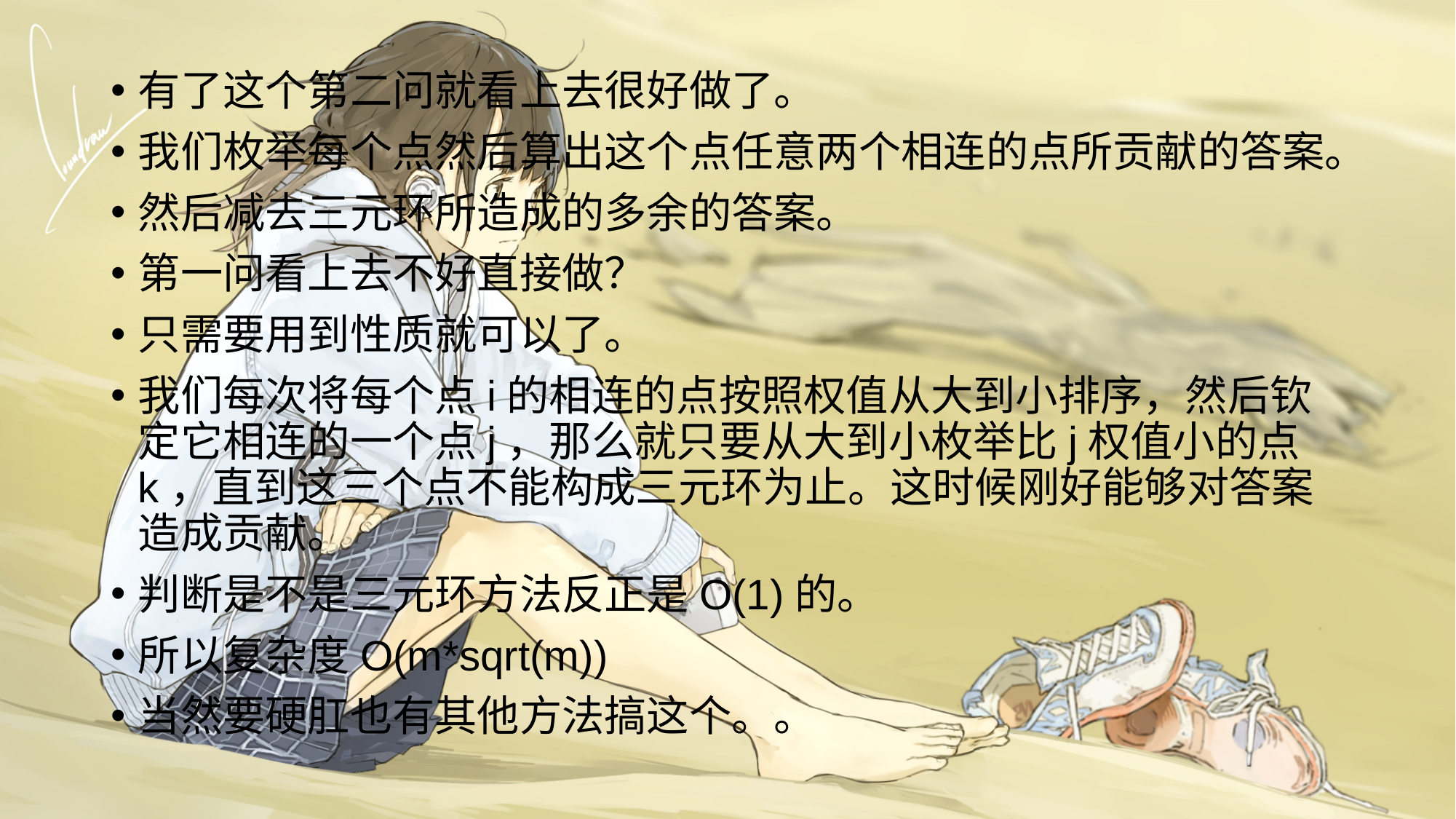

有了这个第二问就看上去很好做了。
我们枚举每个点然后算出这个点任意两个相连的点所贡献的答案。
然后减去三元环所造成的多余的答案。
第一问看上去不好直接做？
只需要用到性质就可以了。
我们每次将每个点i的相连的点按照权值从大到小排序，然后钦定它相连的一个点j，那么就只要从大到小枚举比j权值小的点k，直到这三个点不能构成三元环为止。这时候刚好能够对答案造成贡献。
判断是不是三元环方法反正是O(1)的。
所以复杂度O(m*sqrt(m))
当然要硬肛也有其他方法搞这个。。